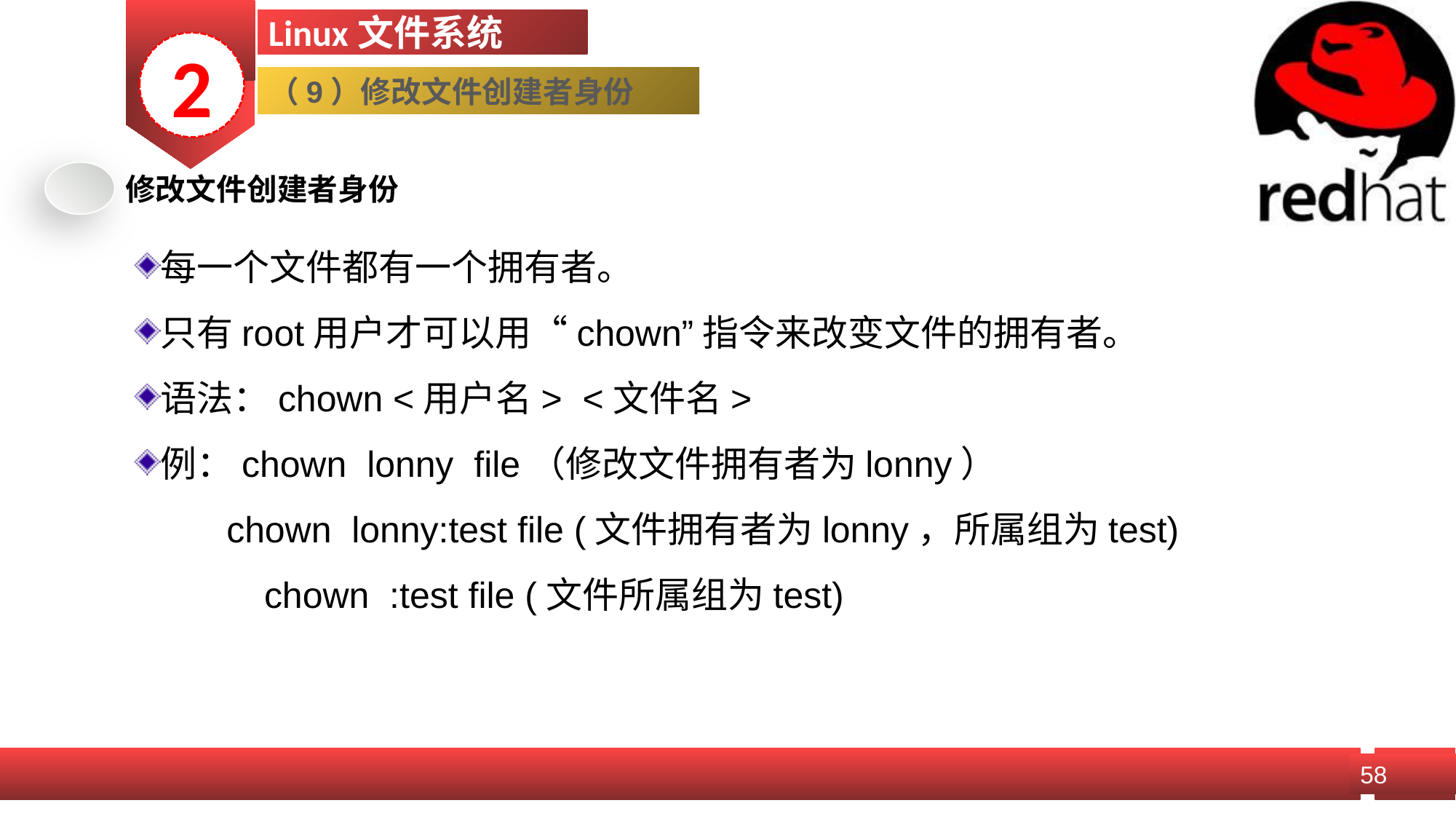

Linux文件系统
2
（9）修改文件创建者身份

修改文件创建者身份
每一个文件都有一个拥有者。
只有root用户才可以用“chown”指令来改变文件的拥有者。
语法：chown <用户名>  <文件名>
例：chown  lonny  file（修改文件拥有者为lonny）
         chown  lonny:test file (文件拥有者为lonny，所属组为test)
	  chown  :test file (文件所属组为test)